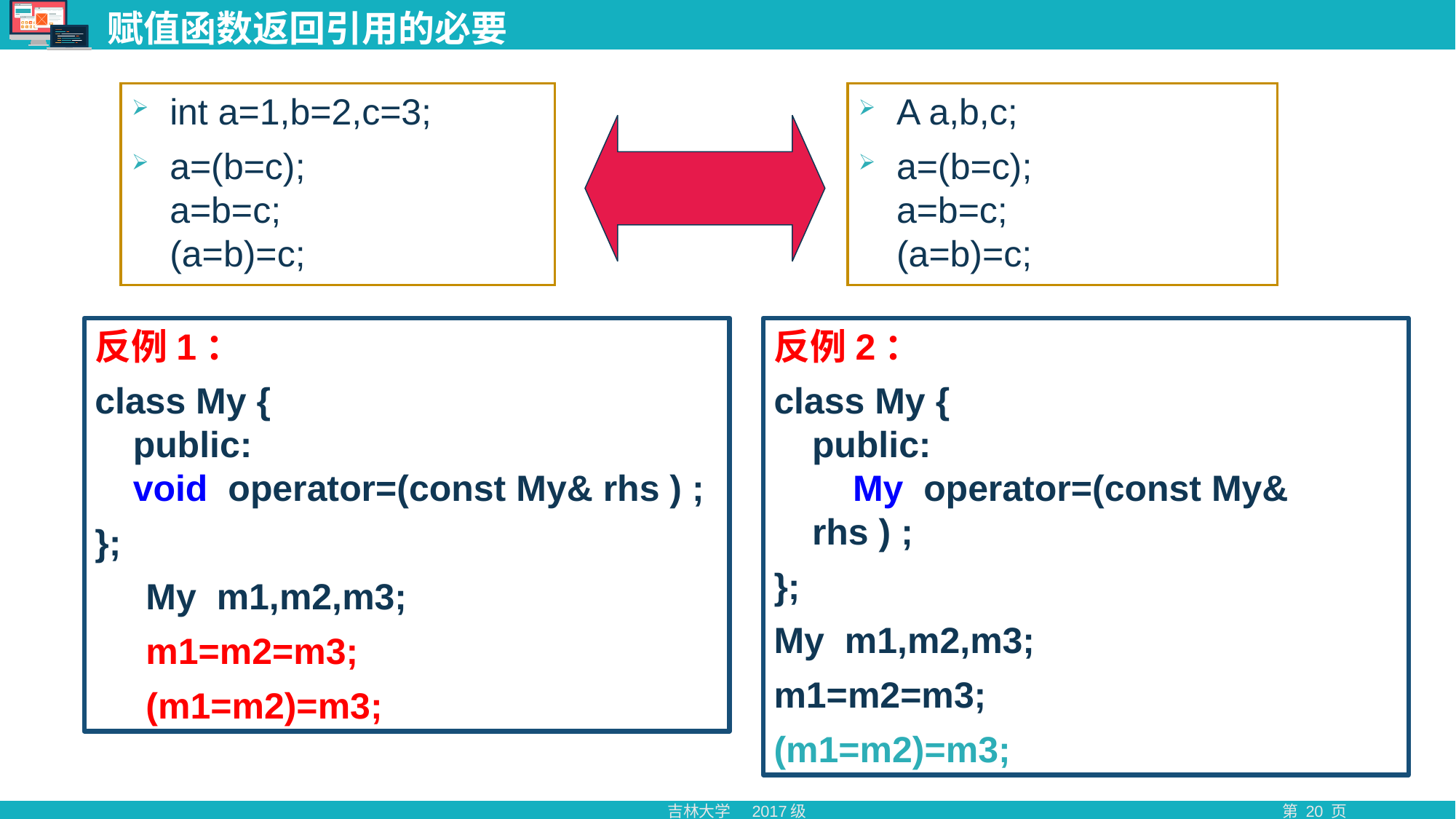

# 赋值函数返回引用的必要
int a=1,b=2,c=3;
a=(b=c);
a=b=c;
(a=b)=c;
A a,b,c;
a=(b=c);
a=b=c;
(a=b)=c;

反例1：
class My {
public:
void  operator=(const My& rhs ) ;
};
     My  m1,m2,m3;
     m1=m2=m3;
     (m1=m2)=m3;
反例2：
class My {
public:
    My  operator=(const My& rhs ) ;
};
My  m1,m2,m3;
m1=m2=m3;
(m1=m2)=m3;